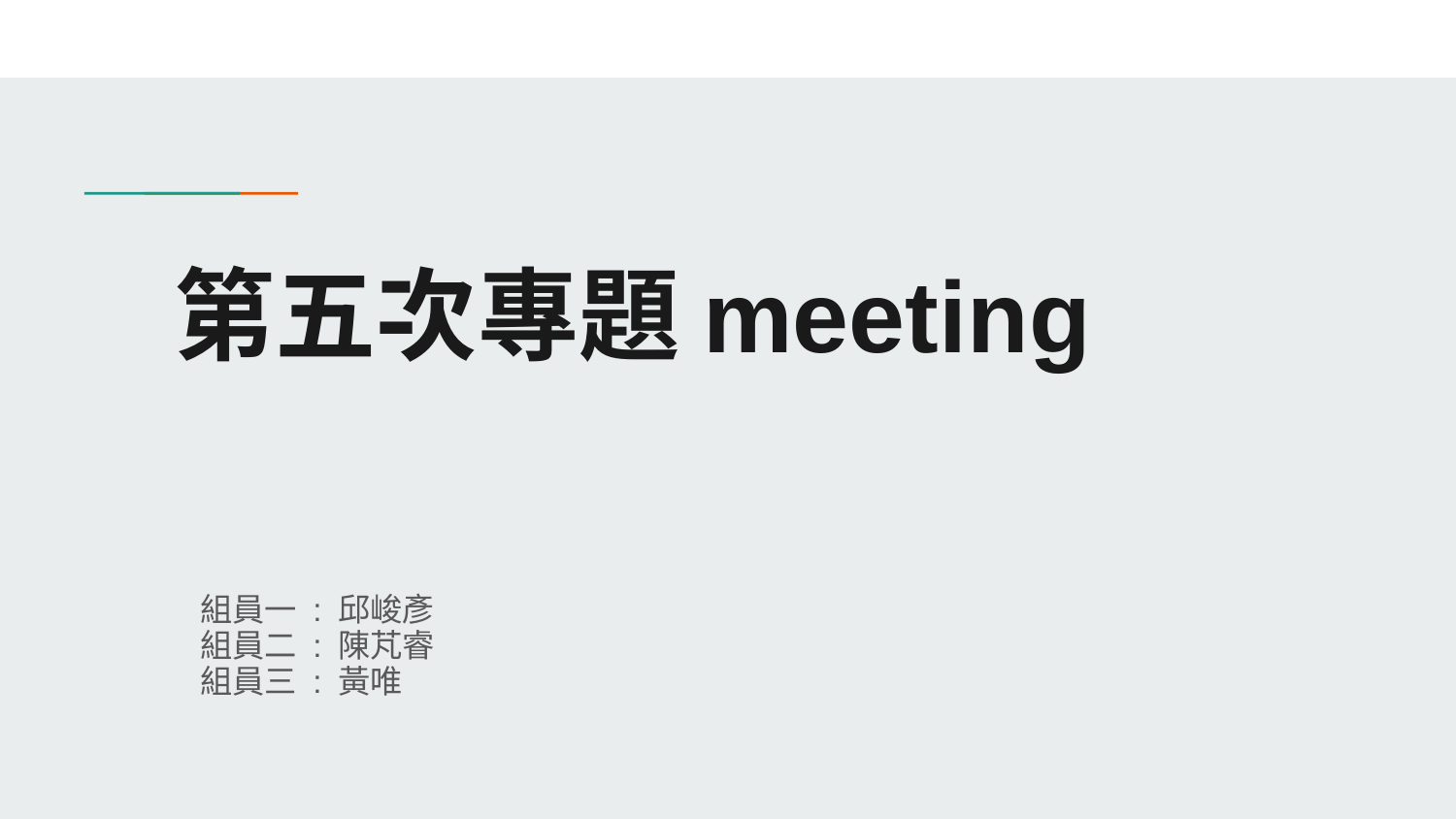

# 第五次專題meeting
組員一 : 邱峻彥
組員二 : 陳芃睿
組員三 : 黃唯